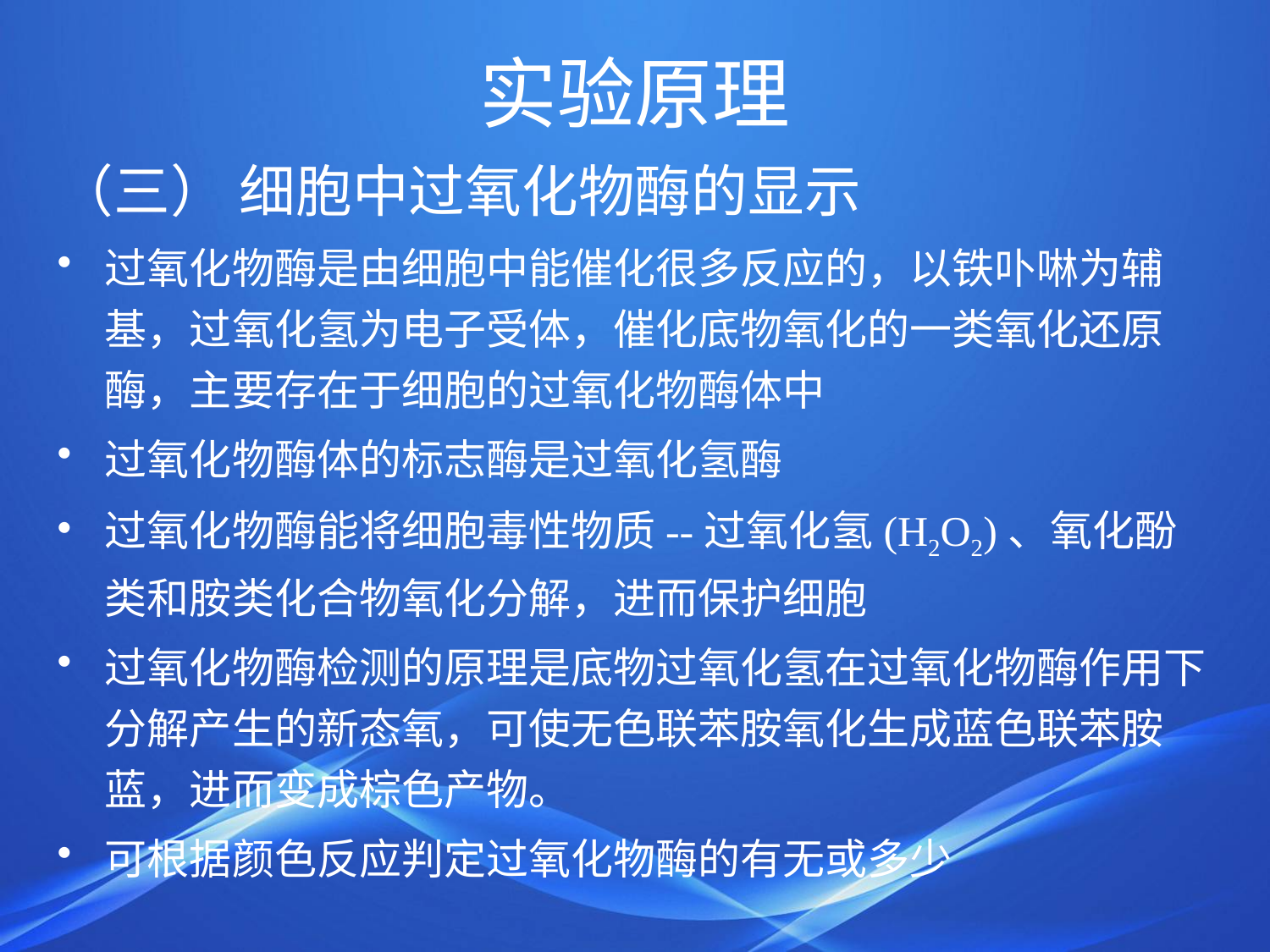

# 实验原理
（三） 细胞中过氧化物酶的显示
过氧化物酶是由细胞中能催化很多反应的，以铁卟啉为辅基，过氧化氢为电子受体，催化底物氧化的一类氧化还原酶，主要存在于细胞的过氧化物酶体中
过氧化物酶体的标志酶是过氧化氢酶
过氧化物酶能将细胞毒性物质--过氧化氢(H2O2)、氧化酚类和胺类化合物氧化分解，进而保护细胞
过氧化物酶检测的原理是底物过氧化氢在过氧化物酶作用下分解产生的新态氧，可使无色联苯胺氧化生成蓝色联苯胺蓝，进而变成棕色产物。
可根据颜色反应判定过氧化物酶的有无或多少